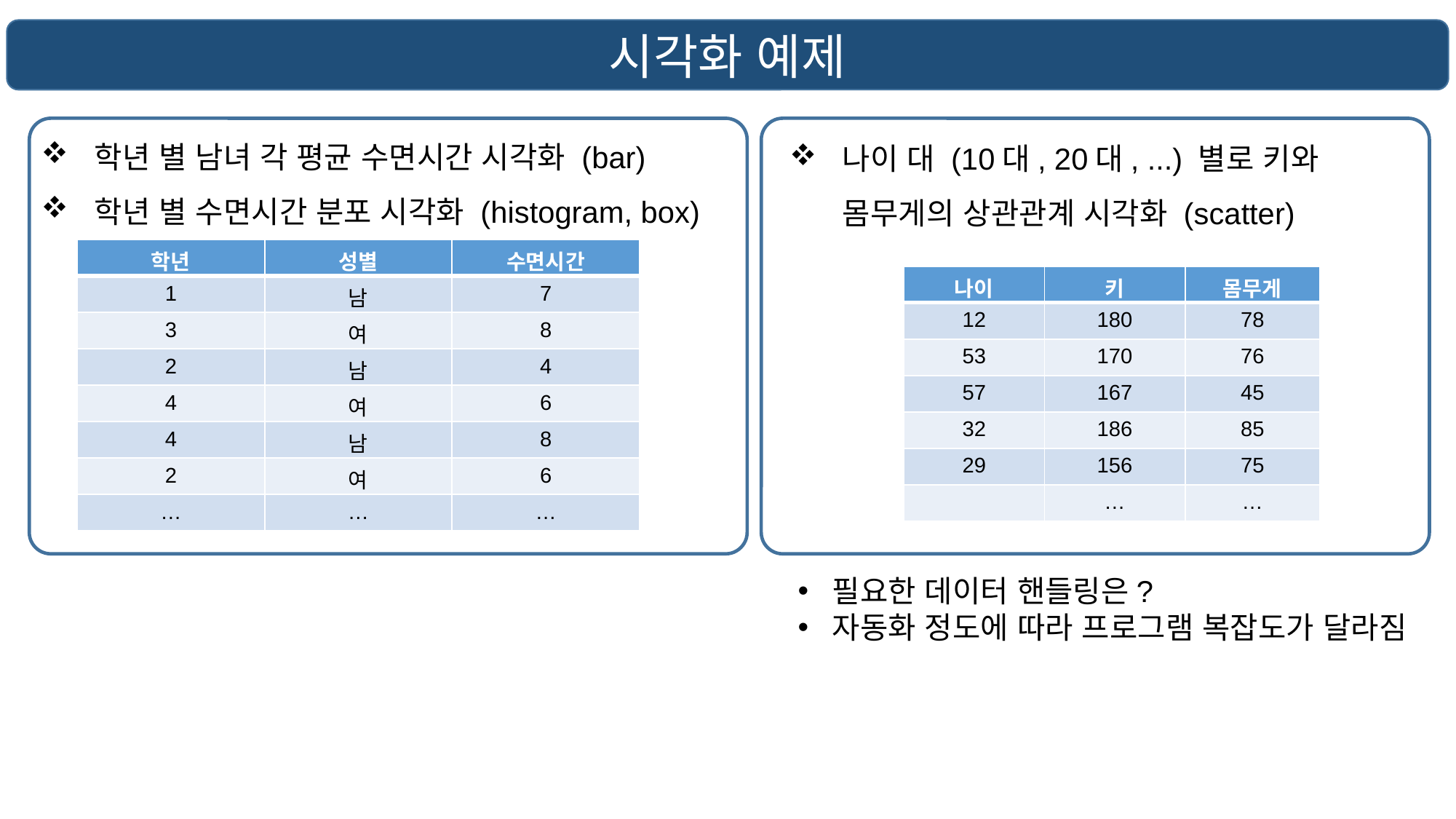

시각화 예제
학년 별 남녀 각 평균 수면시간 시각화 (bar)
학년 별 수면시간 분포 시각화 (histogram, box)
나이 대 (10대, 20대, ...) 별로 키와 몸무게의 상관관계 시각화 (scatter)

| 학년 | 성별 | 수면시간 |
| --- | --- | --- |
| 1 | 남 | 7 |
| 3 | 여 | 8 |
| 2 | 남 | 4 |
| 4 | 여 | 6 |
| 4 | 남 | 8 |
| 2 | 여 | 6 |
| … | … | … |
| 나이 | 키 | 몸무게 |
| --- | --- | --- |
| 12 | 180 | 78 |
| 53 | 170 | 76 |
| 57 | 167 | 45 |
| 32 | 186 | 85 |
| 29 | 156 | 75 |
|  | … | … |
필요한 데이터 핸들링은?
자동화 정도에 따라 프로그램 복잡도가 달라짐